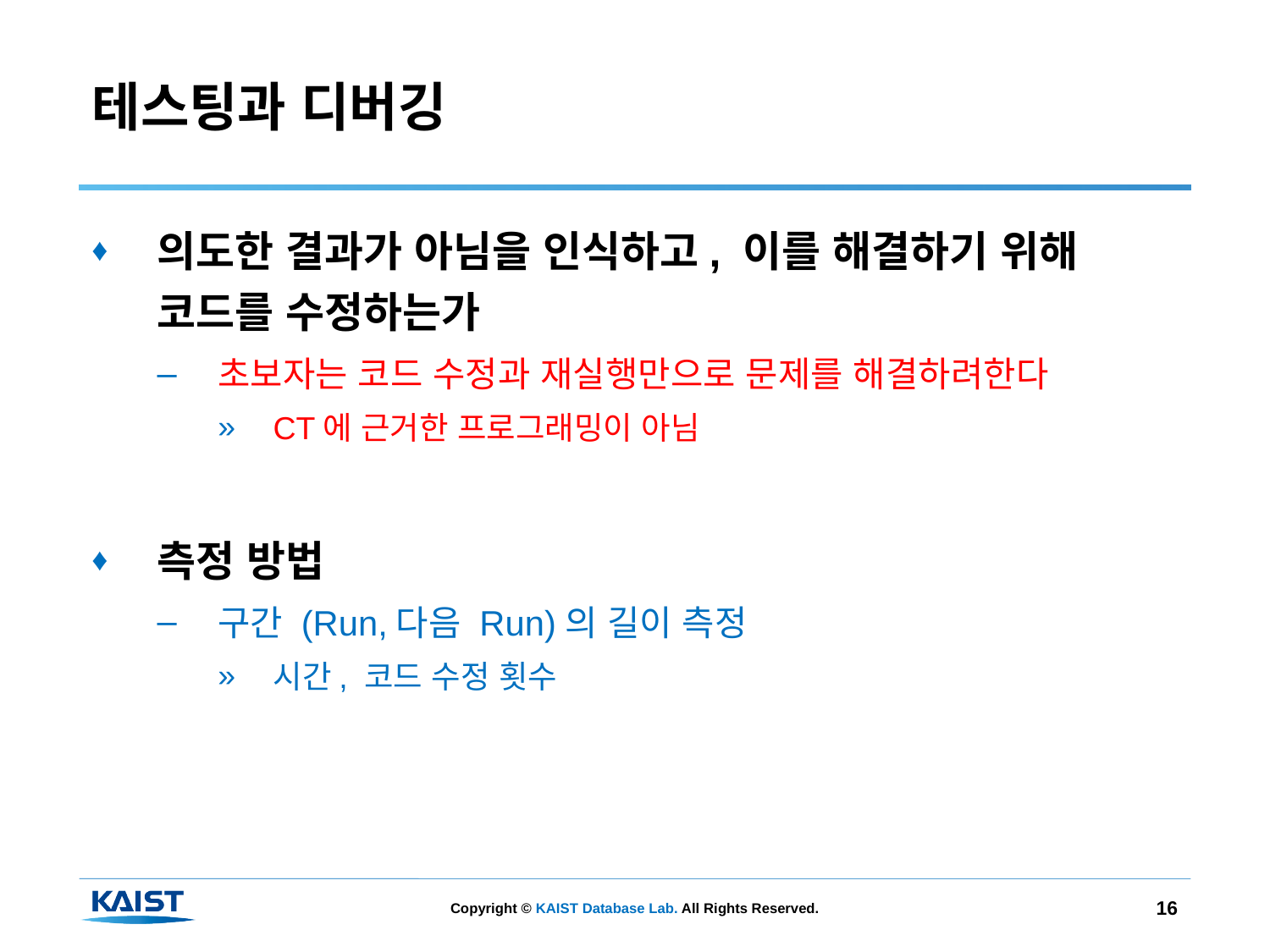

# 테스팅과 디버깅
의도한 결과가 아님을 인식하고, 이를 해결하기 위해 코드를 수정하는가
초보자는 코드 수정과 재실행만으로 문제를 해결하려한다
CT에 근거한 프로그래밍이 아님

측정 방법
구간 (Run,다음 Run)의 길이 측정
시간, 코드 수정 횟수
16